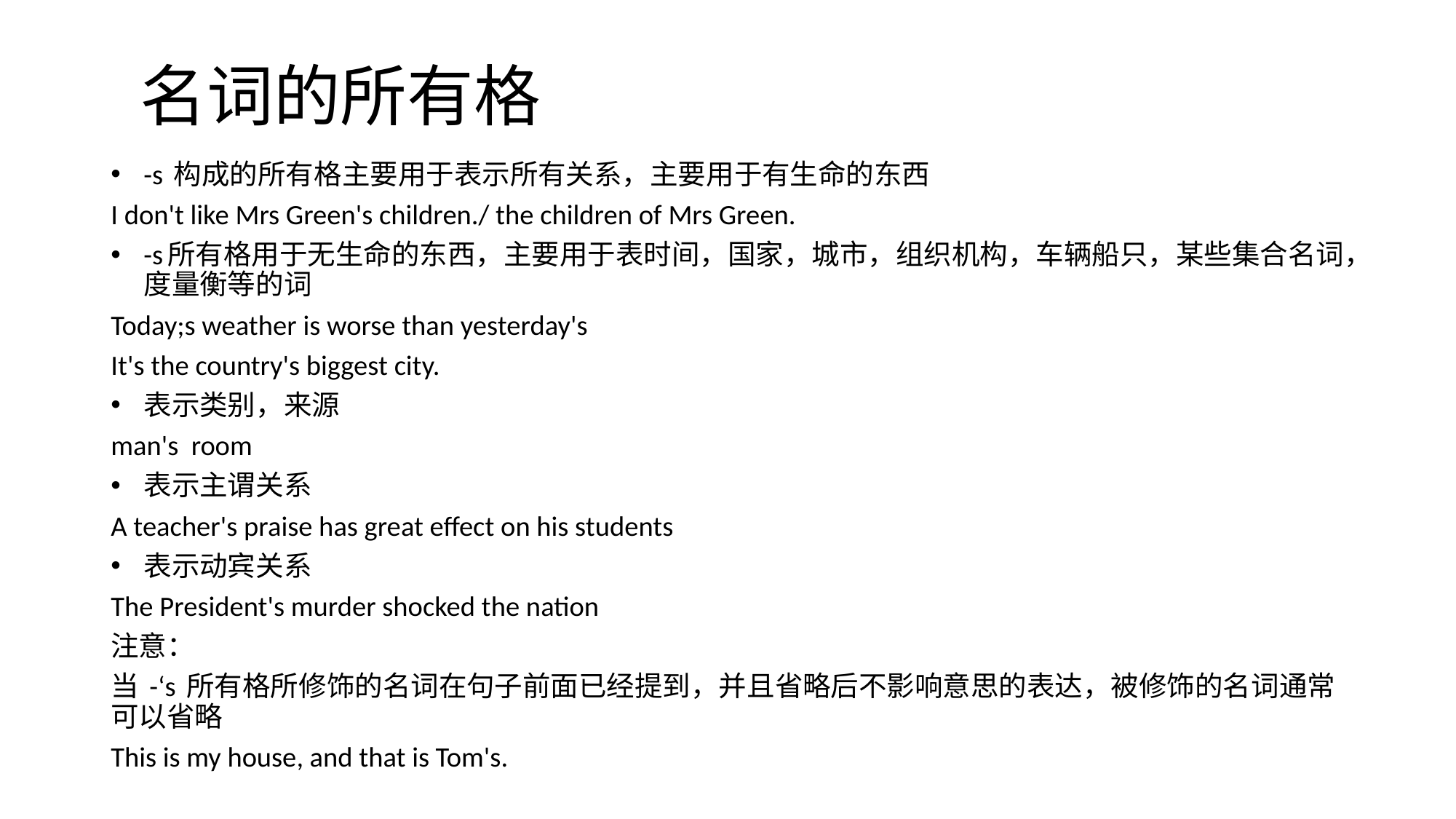

# 名词的所有格
-s 构成的所有格主要用于表示所有关系，主要用于有生命的东西
I don't like Mrs Green's children./ the children of Mrs Green.
-s所有格用于无生命的东西，主要用于表时间，国家，城市，组织机构，车辆船只，某些集合名词，度量衡等的词
Today;s weather is worse than yesterday's
It's the country's biggest city.
表示类别，来源
man's  room
表示主谓关系
A teacher's praise has great effect on his students
表示动宾关系
The President's murder shocked the nation
注意：
当 -‘s 所有格所修饰的名词在句子前面已经提到，并且省略后不影响意思的表达，被修饰的名词通常可以省略
This is my house, and that is Tom's.